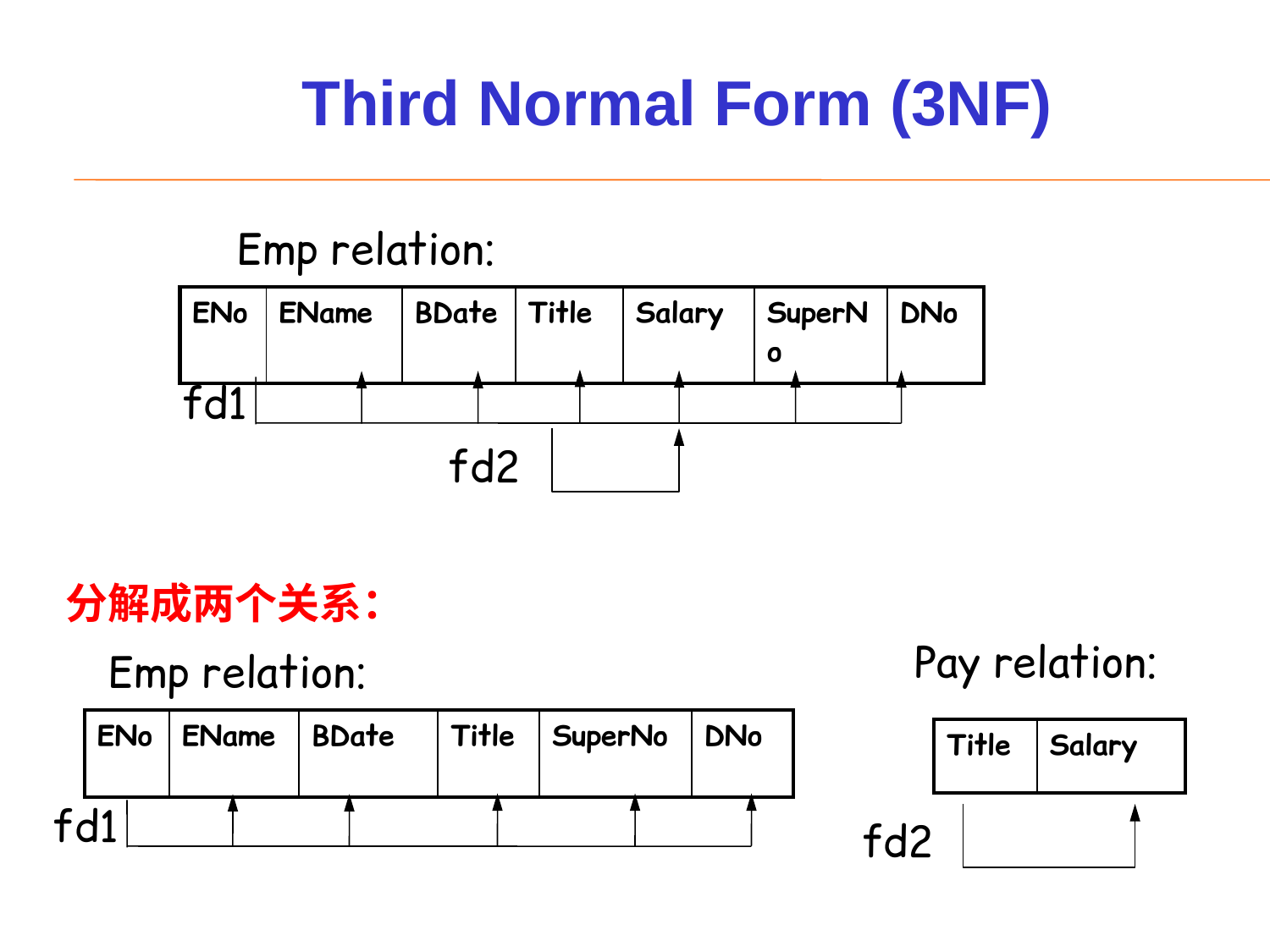

# Third Normal Form (3NF)
Emp relation:
| ENo | EName | BDate | Title | Salary | SuperNo | DNo |
| --- | --- | --- | --- | --- | --- | --- |

fd1

fd2
分解成两个关系：
Pay relation:
Emp relation:
| ENo | EName | BDate | Title | SuperNo | DNo |
| --- | --- | --- | --- | --- | --- |
| Title | Salary |
| --- | --- |
fd1

fd2